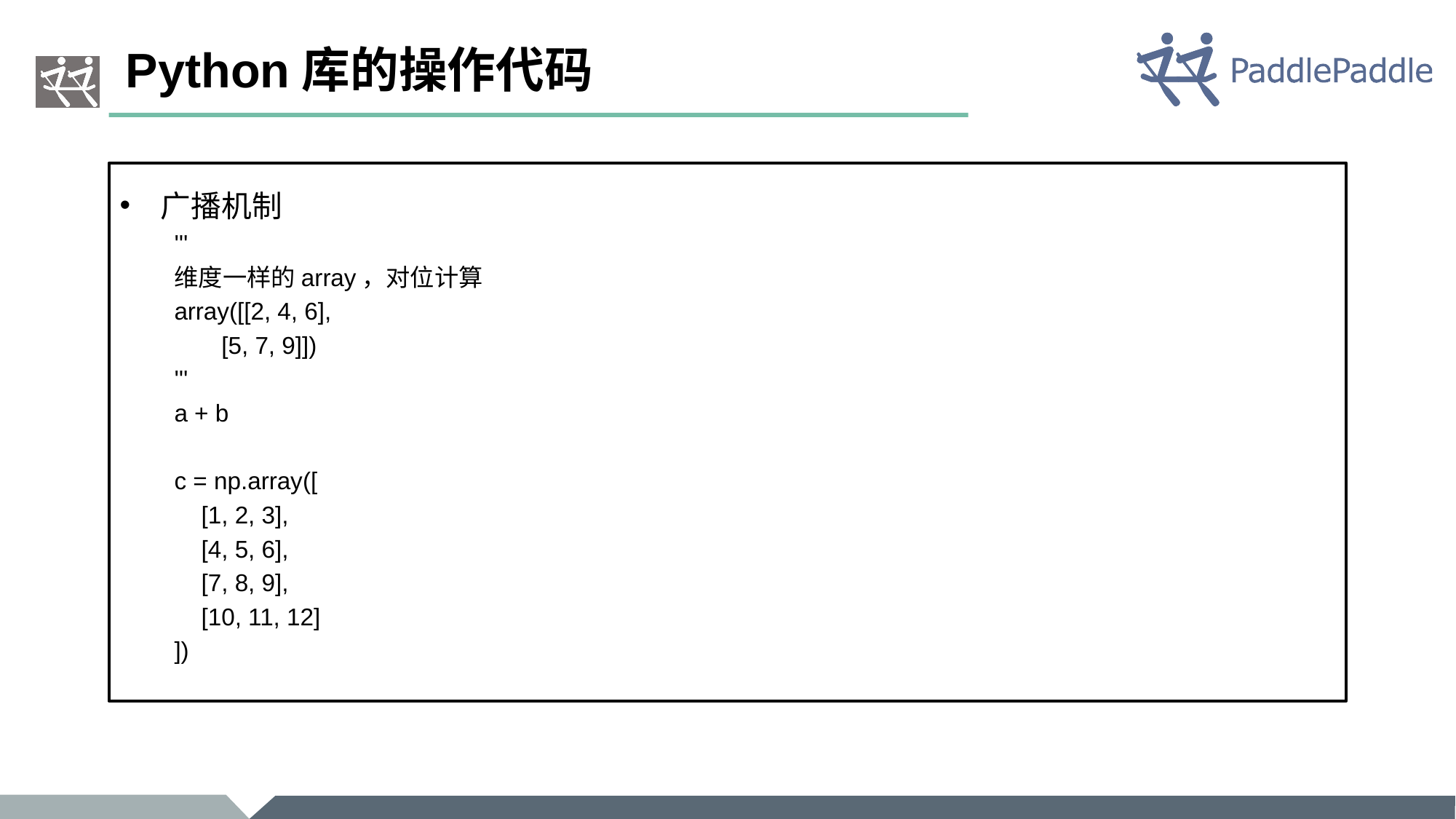

# Python库的操作代码
广播机制
'''
维度一样的array，对位计算
array([[2, 4, 6],
       [5, 7, 9]])
'''
a + b

c = np.array([
    [1, 2, 3],
    [4, 5, 6],
    [7, 8, 9],
    [10, 11, 12]
])